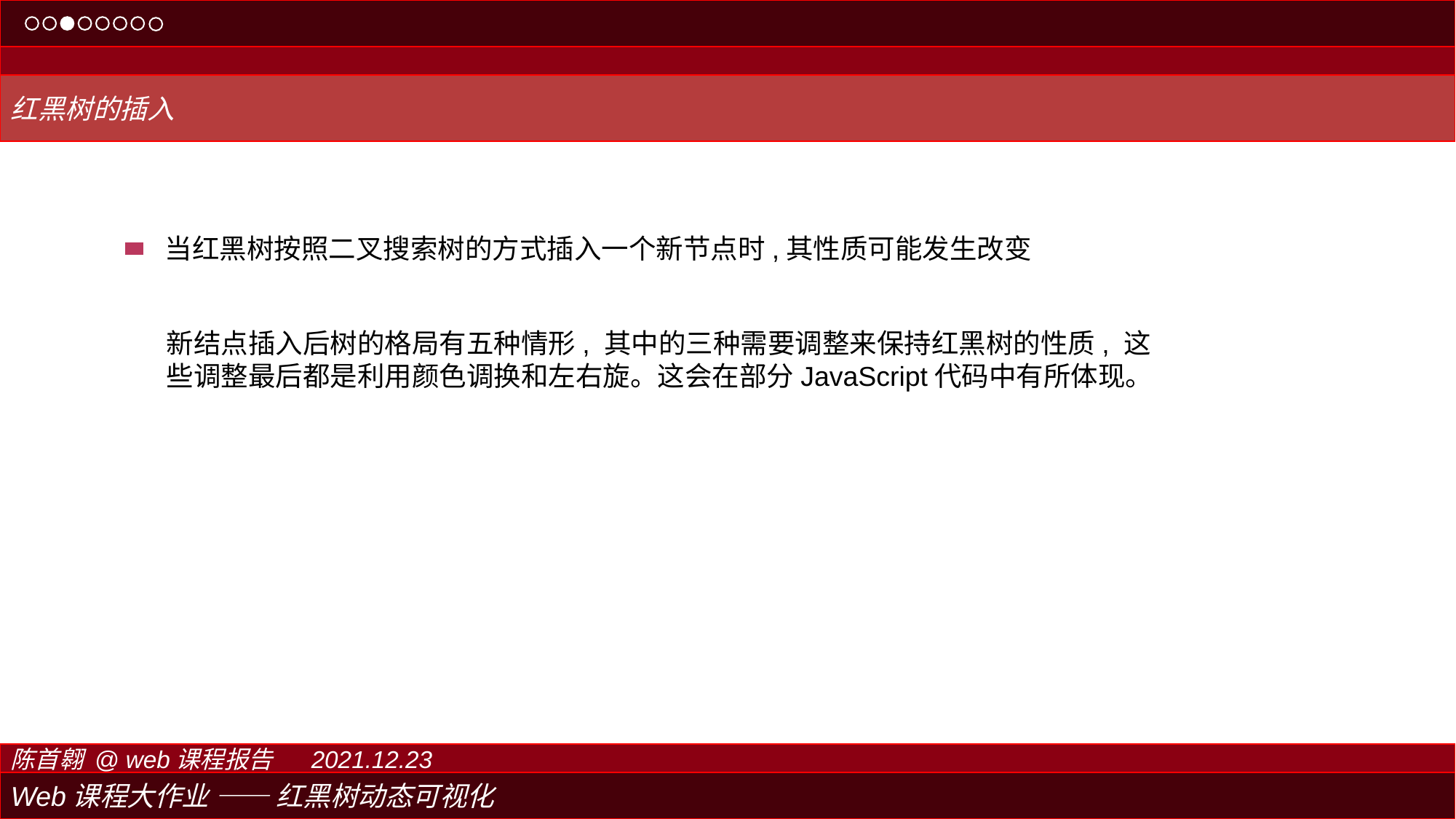

红黑树的插入
当红黑树按照二叉搜索树的方式插入一个新节点时,其性质可能发生改变

新结点插入后树的格局有五种情形, 其中的三种需要调整来保持红黑树的性质, 这些调整最后都是利用颜色调换和左右旋。这会在部分JavaScript代码中有所体现。
陈首翱 @ web课程报告      2021.12.23
Web课程大作业 —— 红黑树动态可视化